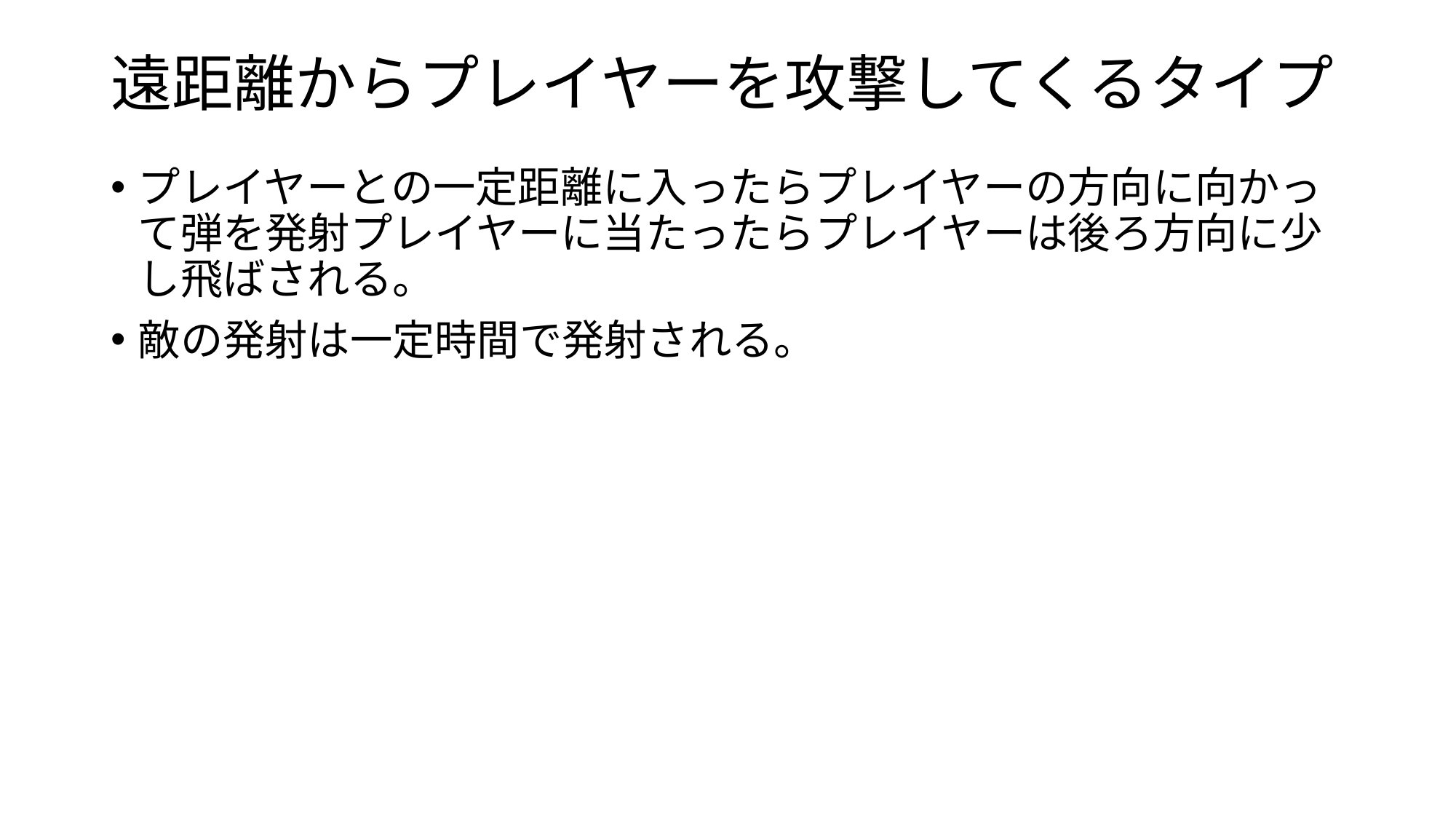

# 遠距離からプレイヤーを攻撃してくるタイプ
プレイヤーとの一定距離に入ったらプレイヤーの方向に向かって弾を発射プレイヤーに当たったらプレイヤーは後ろ方向に少し飛ばされる。
敵の発射は一定時間で発射される。